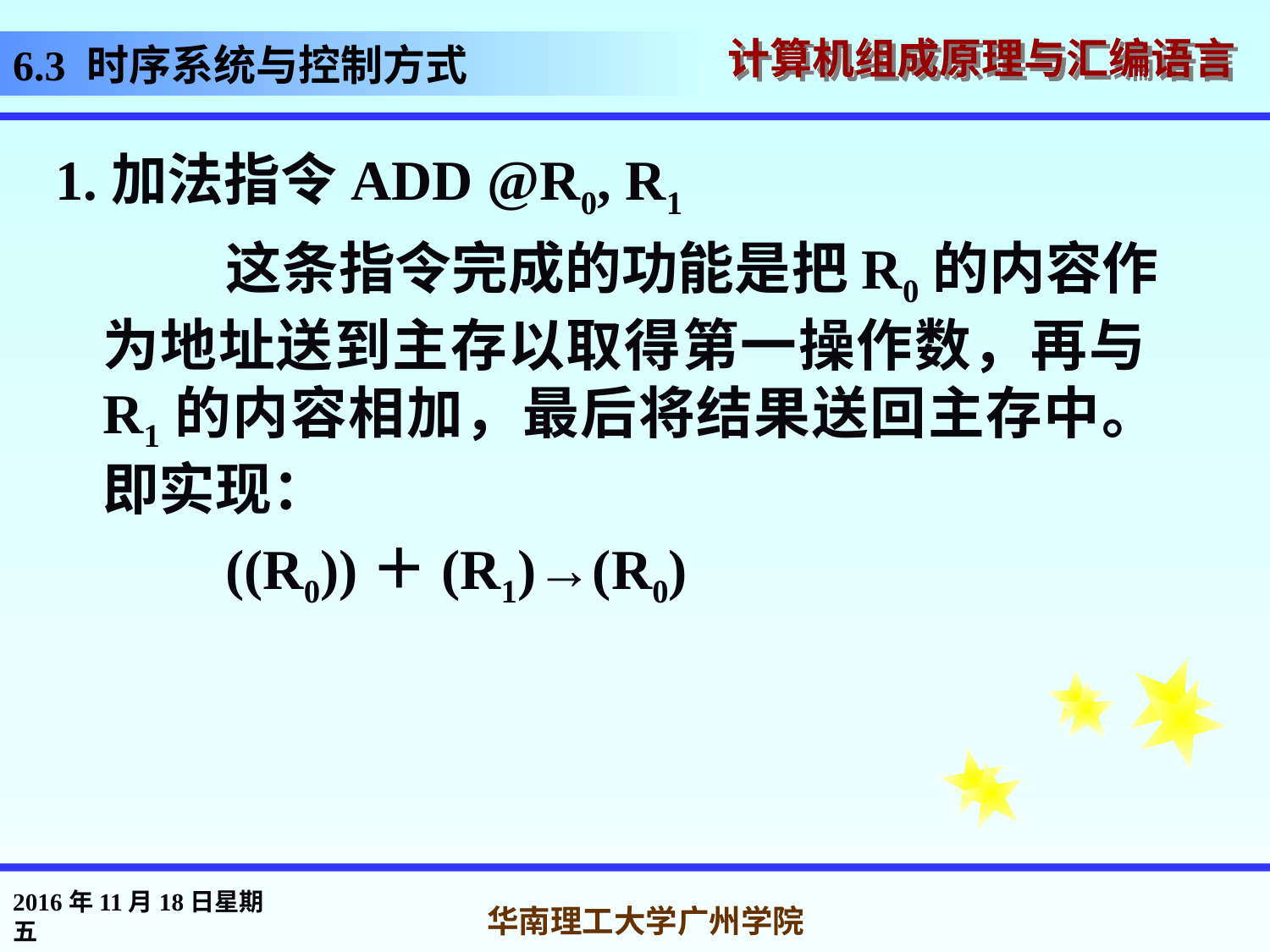

# 6.3 时序系统与控制方式
1.加法指令ADD @R0, R1
            这条指令完成的功能是把R0的内容作为地址送到主存以取得第一操作数，再与R1的内容相加，最后将结果送回主存中。即实现：
            ((R0))＋(R1)→(R0)
2016年11月18日星期五
华南理工大学广州学院